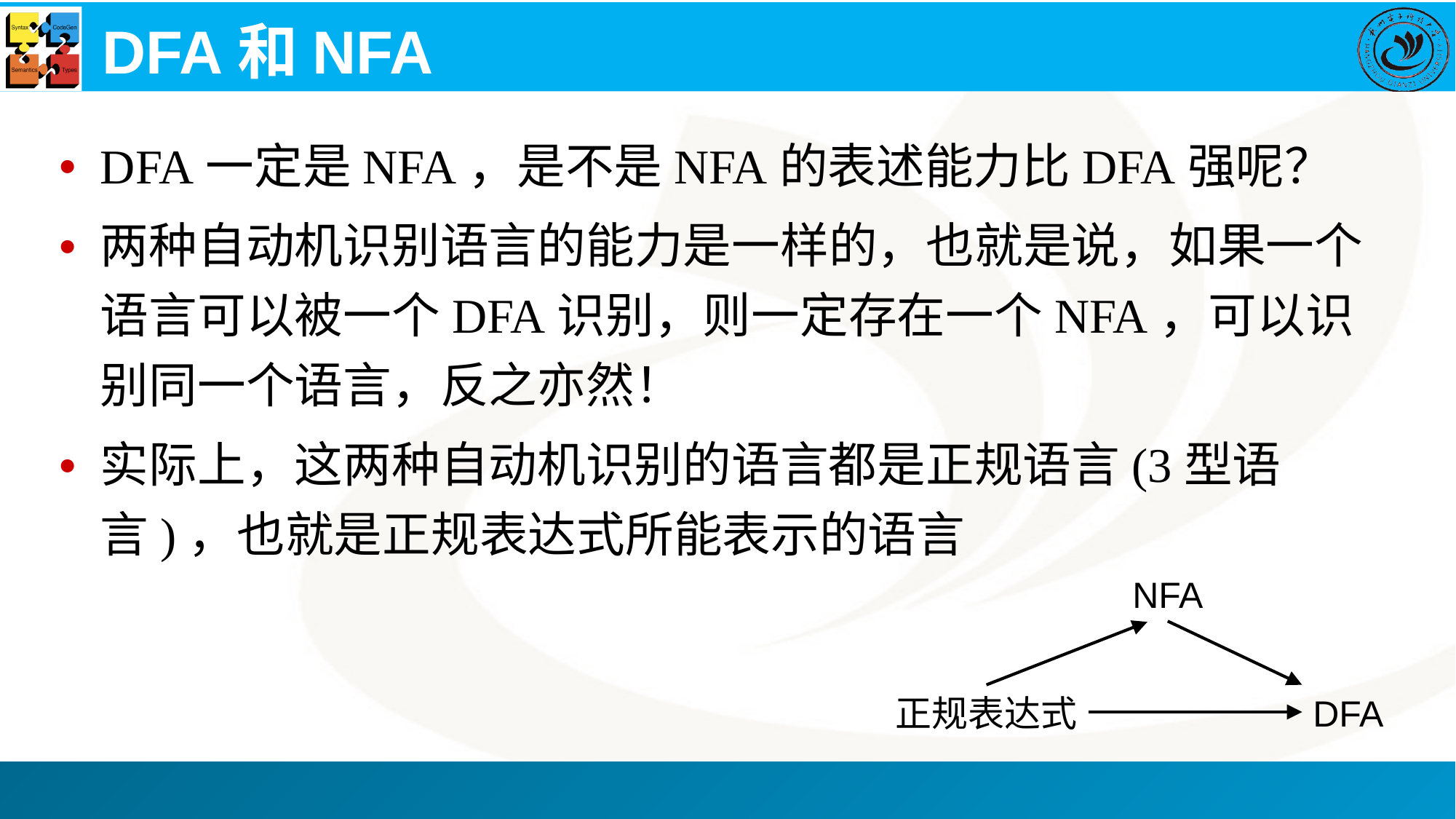

# DFA和NFA
DFA一定是NFA，是不是NFA的表述能力比DFA强呢？
两种自动机识别语言的能力是一样的，也就是说，如果一个语言可以被一个DFA识别，则一定存在一个NFA，可以识别同一个语言，反之亦然！
实际上，这两种自动机识别的语言都是正规语言(3型语言)，也就是正规表达式所能表示的语言
NFA
正规表达式
DFA
28